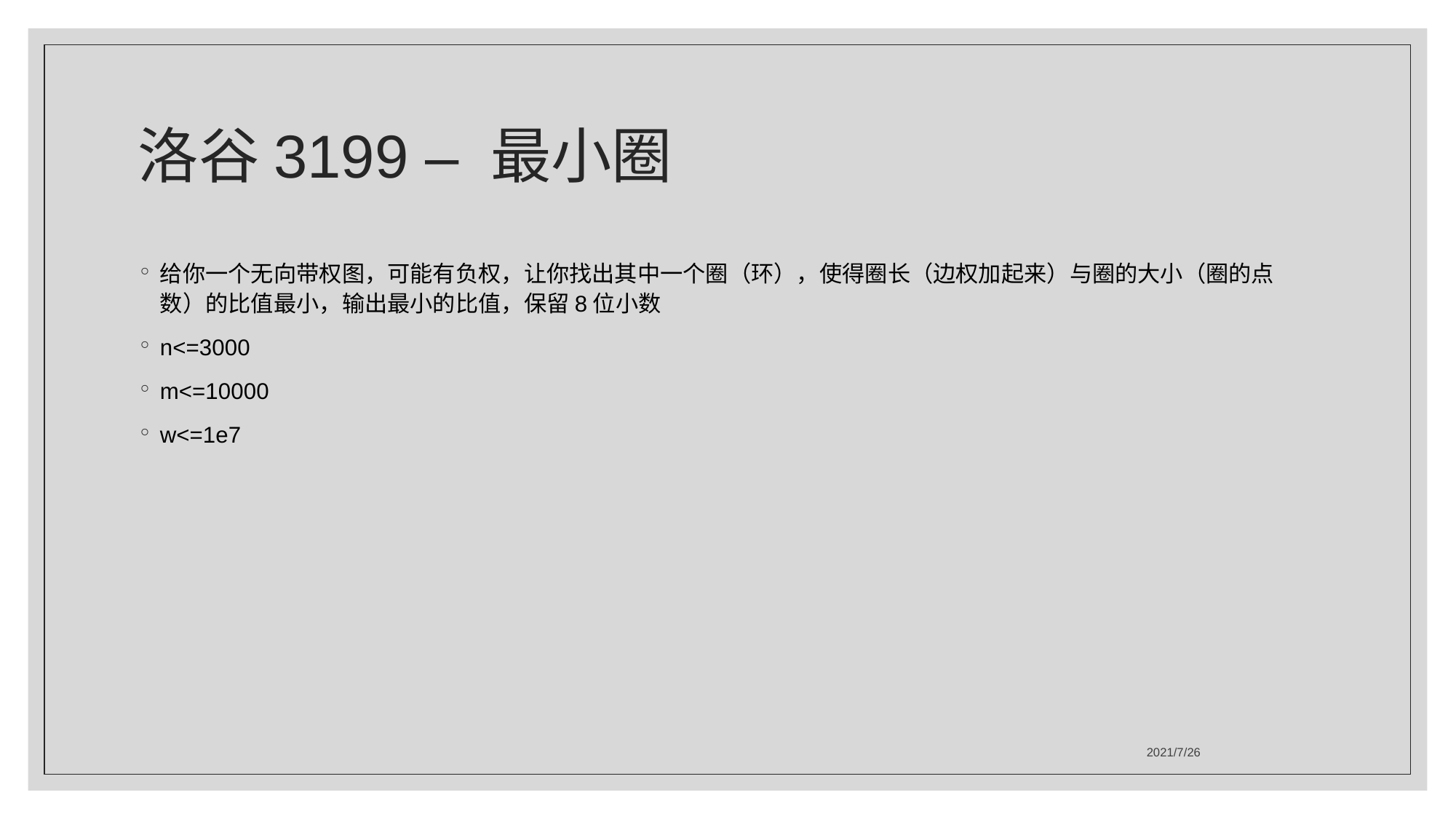

# 洛谷3199 – 最小圈
给你一个无向带权图，可能有负权，让你找出其中一个圈（环），使得圈长（边权加起来）与圈的大小（圈的点数）的比值最小，输出最小的比值，保留8位小数
n<=3000
m<=10000
w<=1e7
2021/7/26